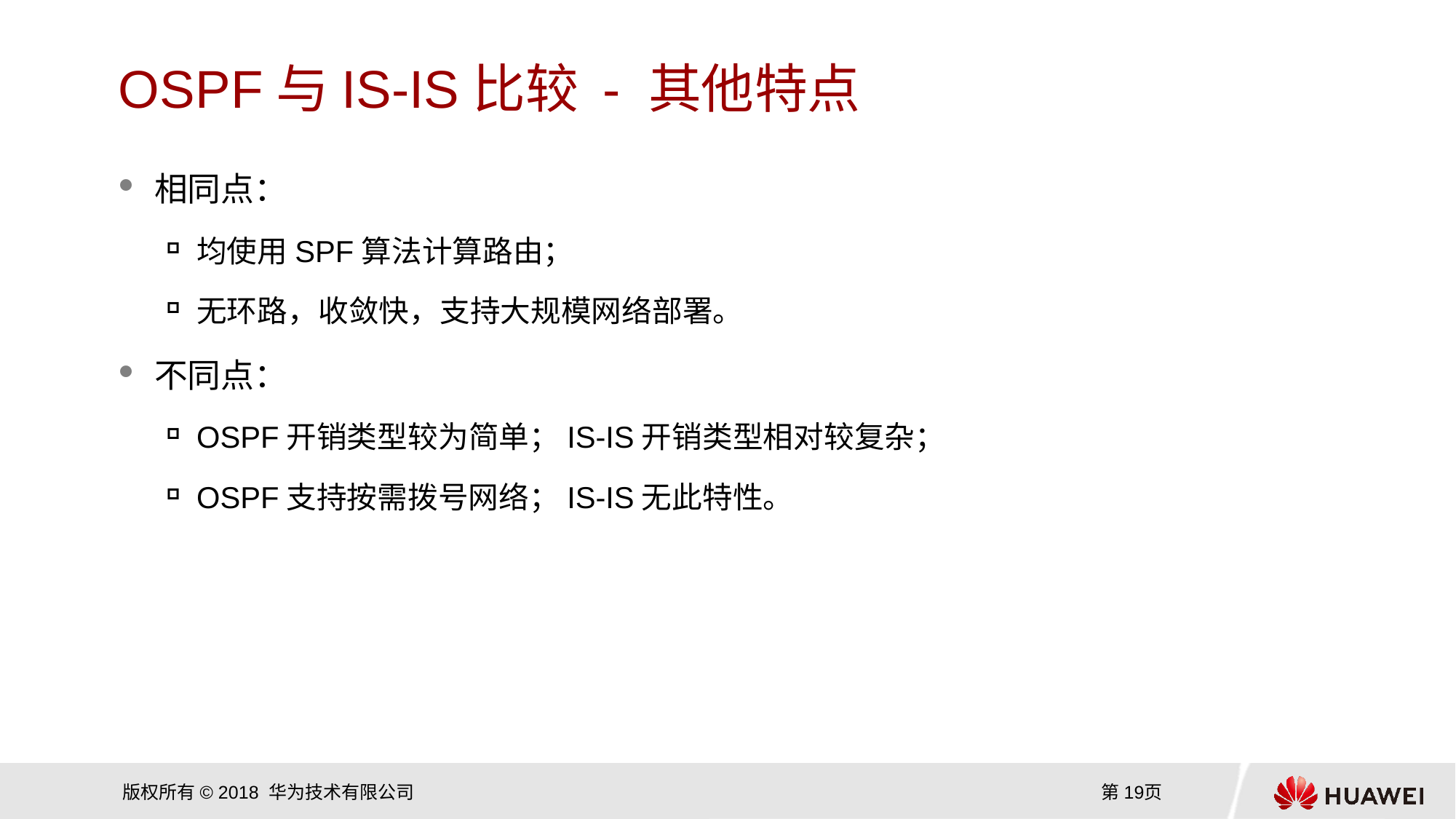

# OSPF与IS-IS比较 - 其他特点
相同点：
均使用SPF算法计算路由；
无环路，收敛快，支持大规模网络部署。
不同点：
OSPF开销类型较为简单；IS-IS开销类型相对较复杂；
OSPF支持按需拨号网络；IS-IS无此特性。